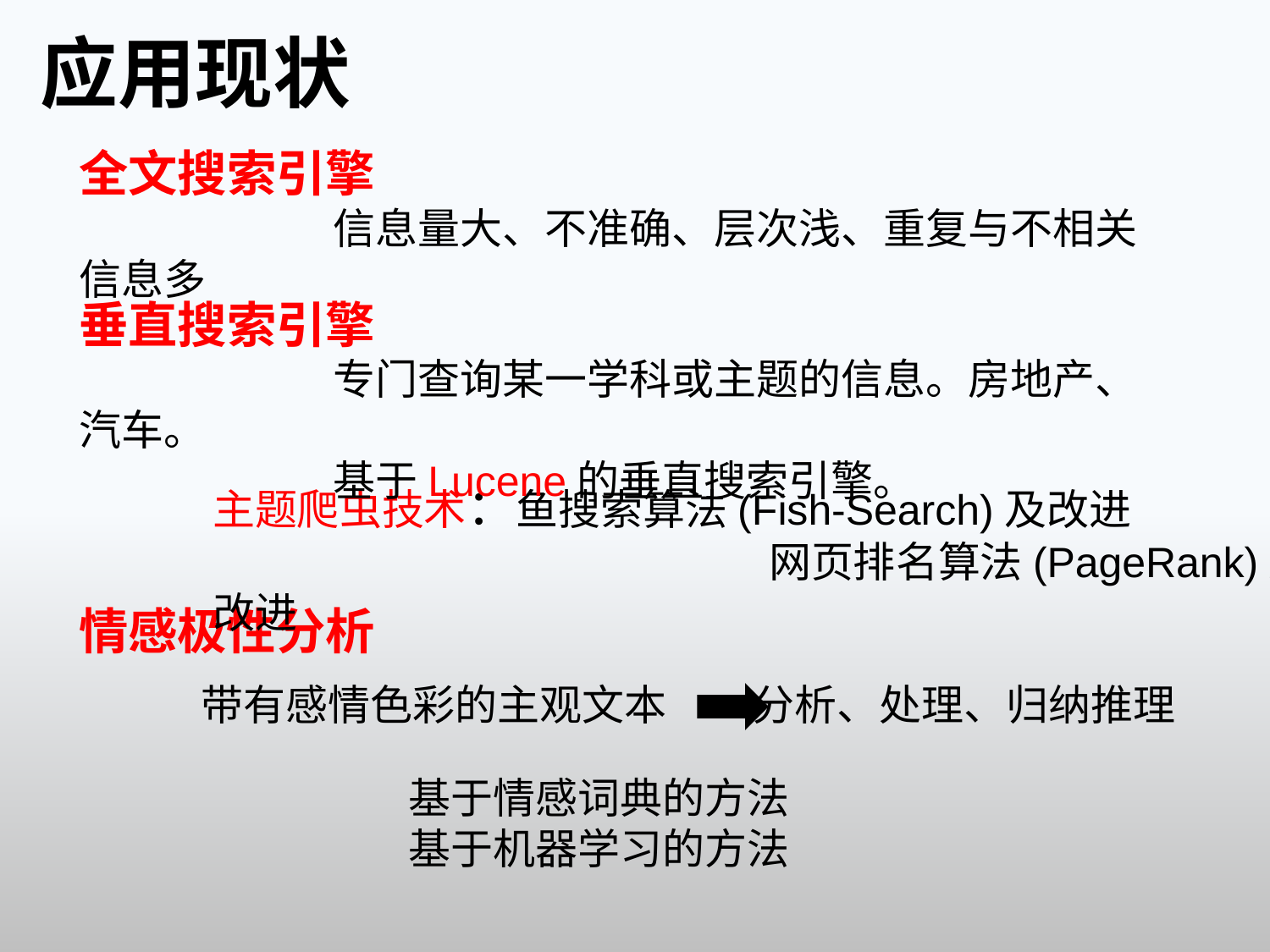

应用现状
全文搜索引擎
		信息量大、不准确、层次浅、重复与不相关信息多
垂直搜索引擎
		专门查询某一学科或主题的信息。房地产、汽车。
		基于Lucene的垂直搜索引擎。
主题爬虫技术：鱼搜索算法(Fish-Search)及改进
				    网页排名算法(PageRank)及改进
情感极性分析

带有感情色彩的主观文本         分析、处理、归纳推理
基于情感词典的方法
基于机器学习的方法